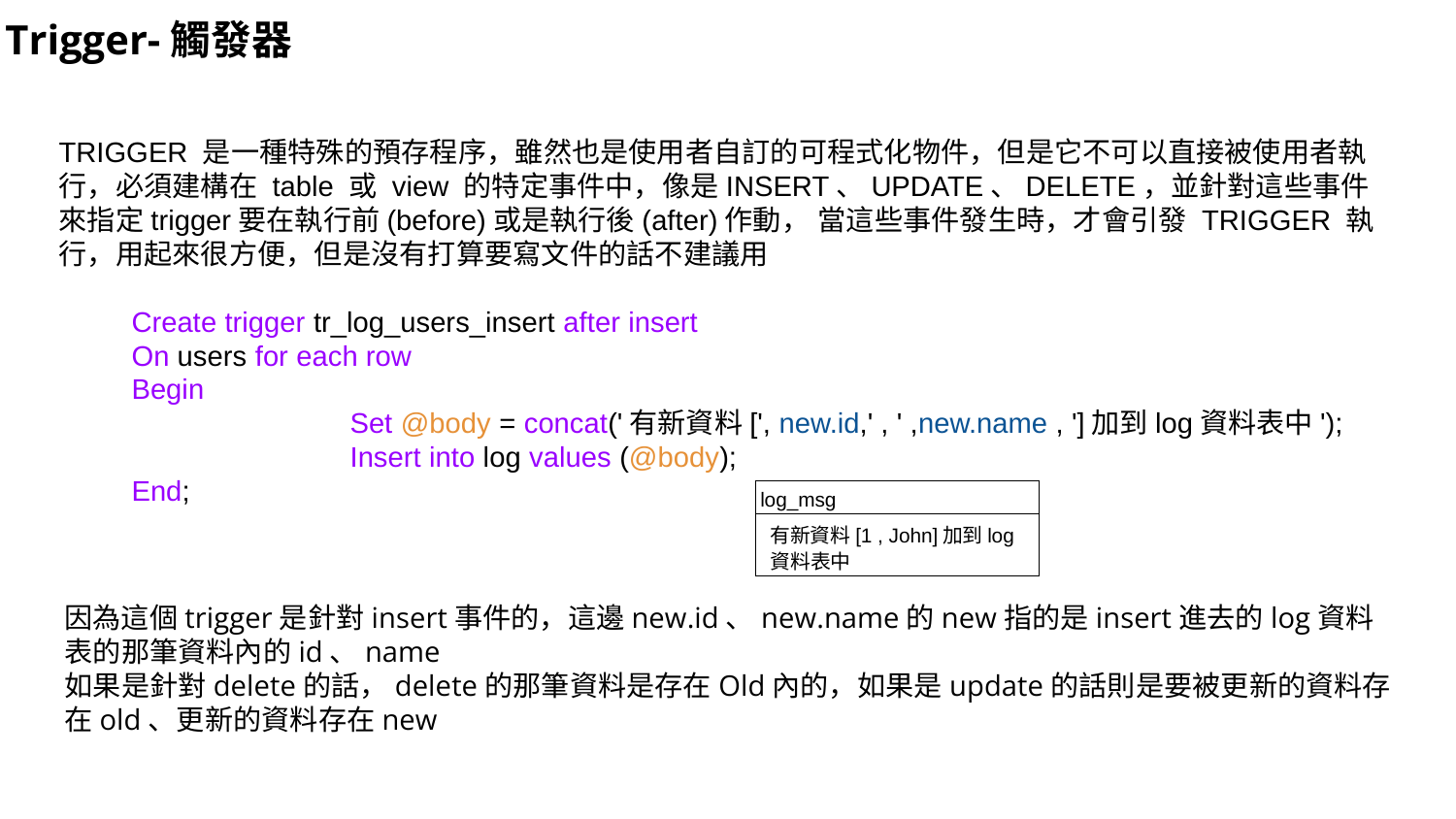

Trigger-觸發器
TRIGGER 是一種特殊的預存程序，雖然也是使用者自訂的可程式化物件，但是它不可以直接被使用者執行，必須建構在 table 或 view 的特定事件中，像是INSERT、UPDATE、DELETE，並針對這些事件來指定trigger要在執行前(before)或是執行後(after)作動， 當這些事件發生時，才會引發 TRIGGER 執行，用起來很方便，但是沒有打算要寫文件的話不建議用

Create trigger tr_log_users_insert after insert
On users for each row
Begin
		Set @body = concat('有新資料[', new.id,' , ' ,new.name , ']加到log資料表中');
		Insert into log values (@body);
End;

| log\_msg |
| --- |
| 有新資料[1 , John]加到log資料表中 |
因為這個trigger是針對insert事件的，這邊new.id、new.name的new指的是insert進去的log資料表的那筆資料內的id、name
如果是針對delete的話，delete的那筆資料是存在Old內的，如果是update的話則是要被更新的資料存在old、更新的資料存在new